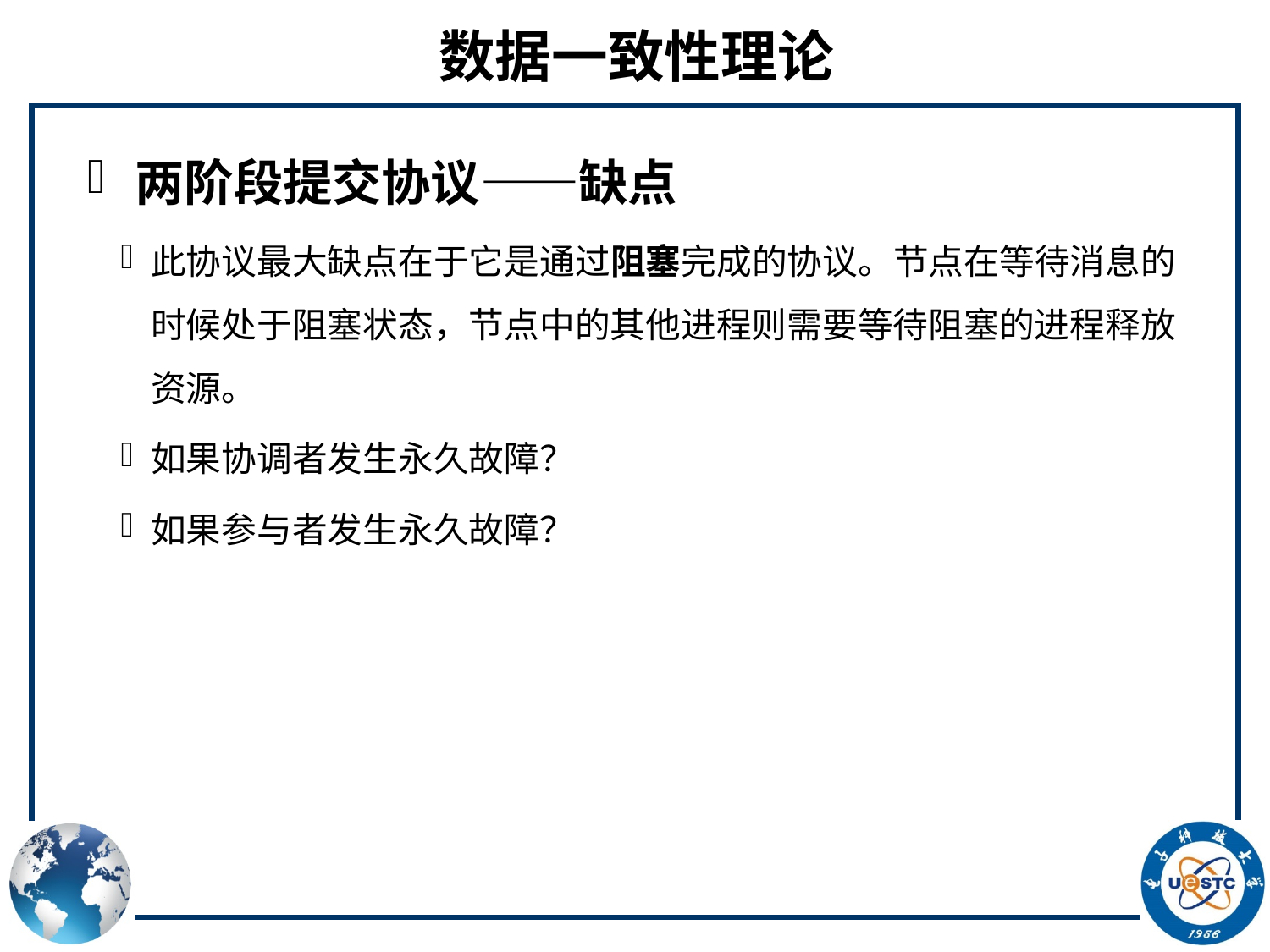

# 数据一致性理论
两阶段提交协议——缺点
此协议最大缺点在于它是通过阻塞完成的协议。节点在等待消息的时候处于阻塞状态，节点中的其他进程则需要等待阻塞的进程释放资源。
如果协调者发生永久故障？
如果参与者发生永久故障？